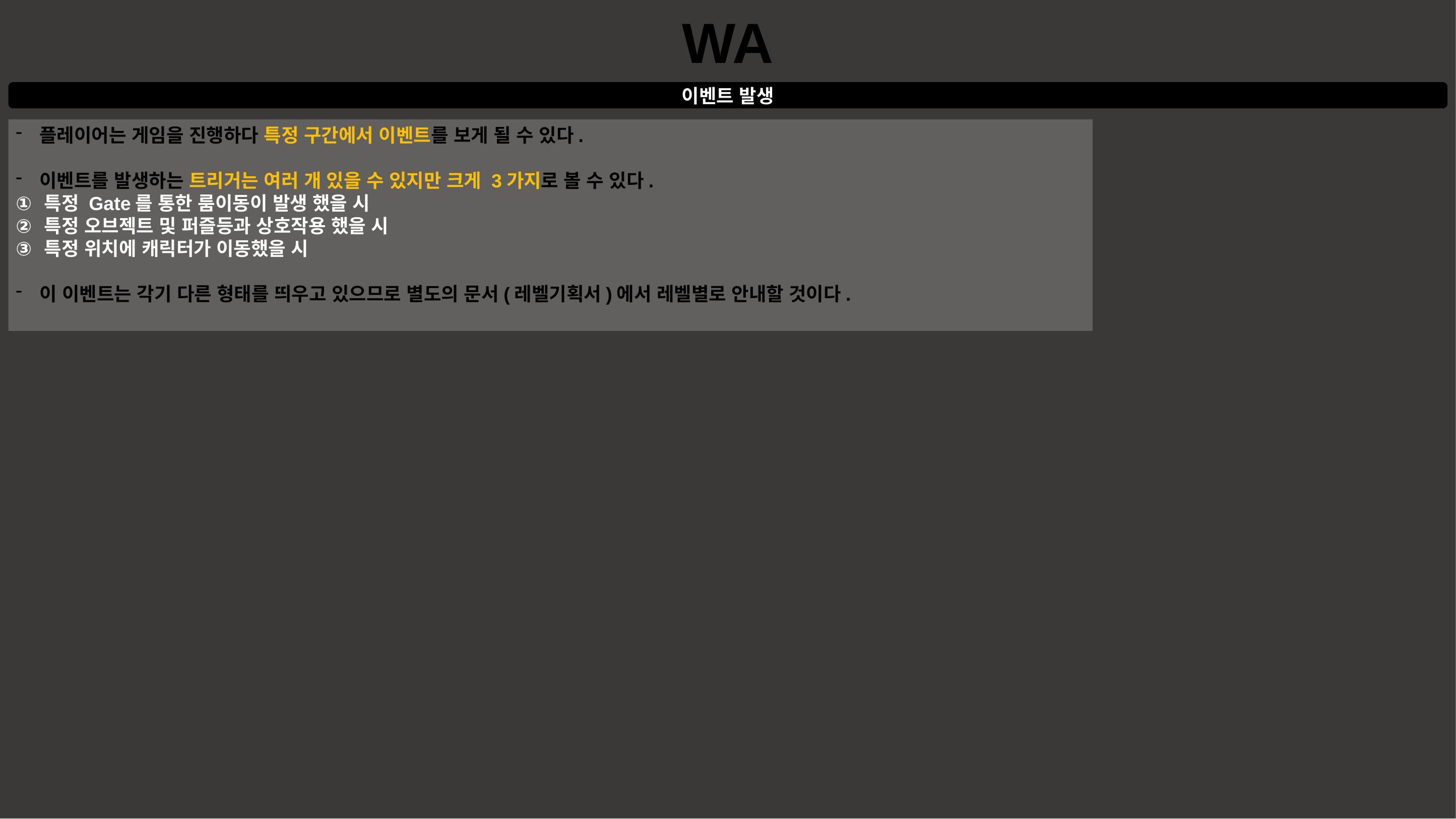

WA
이벤트 발생
플레이어는 게임을 진행하다 특정 구간에서 이벤트를 보게 될 수 있다.

이벤트를 발생하는 트리거는 여러 개 있을 수 있지만 크게 3가지로 볼 수 있다.
특정 Gate를 통한 룸이동이 발생 했을 시
특정 오브젝트 및 퍼즐등과 상호작용 했을 시
특정 위치에 캐릭터가 이동했을 시

이 이벤트는 각기 다른 형태를 띄우고 있으므로 별도의 문서(레벨기획서)에서 레벨별로 안내할 것이다.